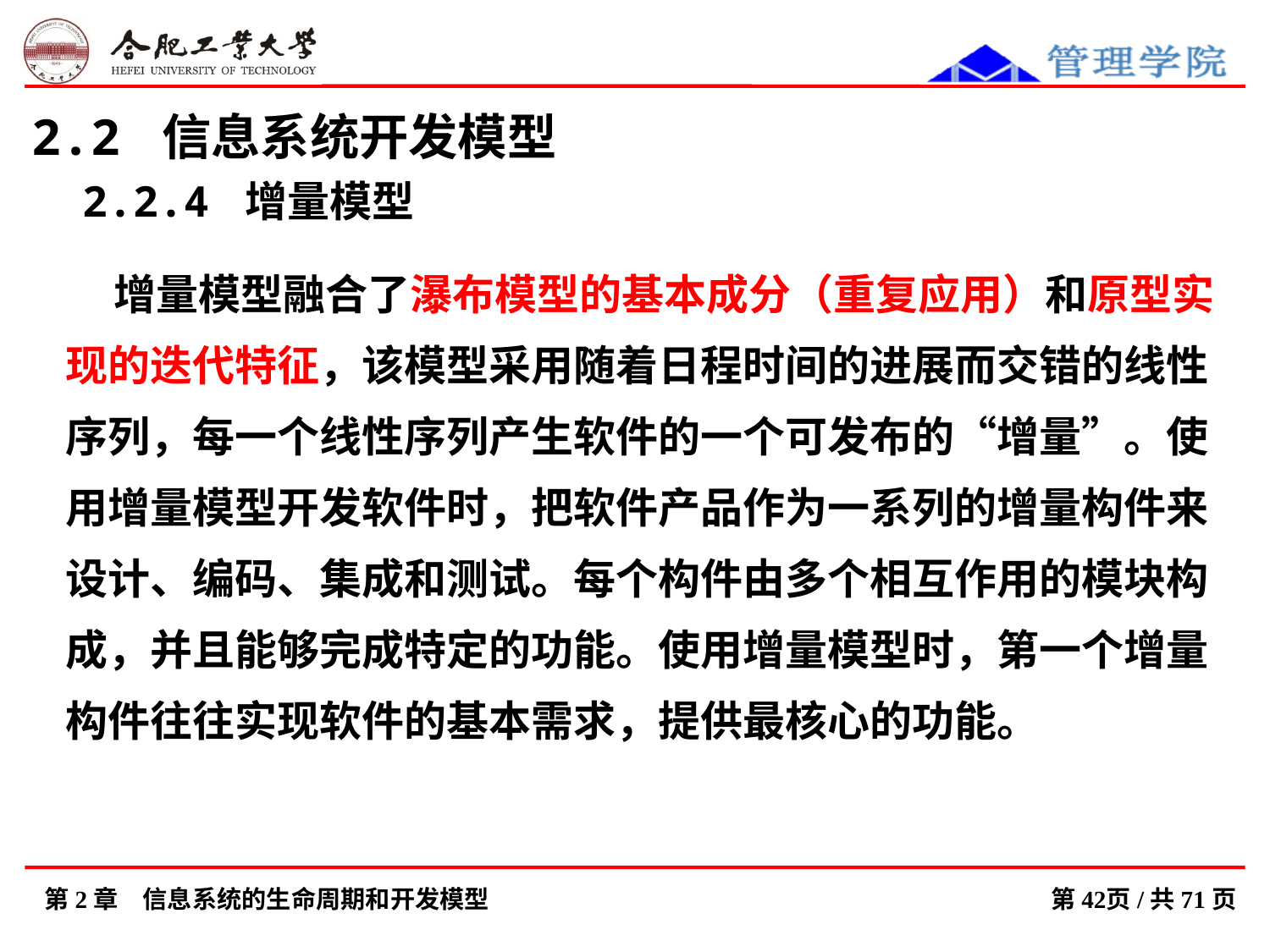

2.2 信息系统开发模型
  2.2.4 增量模型
    增量模型融合了瀑布模型的基本成分（重复应用）和原型实现的迭代特征，该模型采用随着日程时间的进展而交错的线性序列，每一个线性序列产生软件的一个可发布的“增量”。使用增量模型开发软件时，把软件产品作为一系列的增量构件来设计、编码、集成和测试。每个构件由多个相互作用的模块构成，并且能够完成特定的功能。使用增量模型时，第一个增量构件往往实现软件的基本需求，提供最核心的功能。
第2章　信息系统的生命周期和开发模型